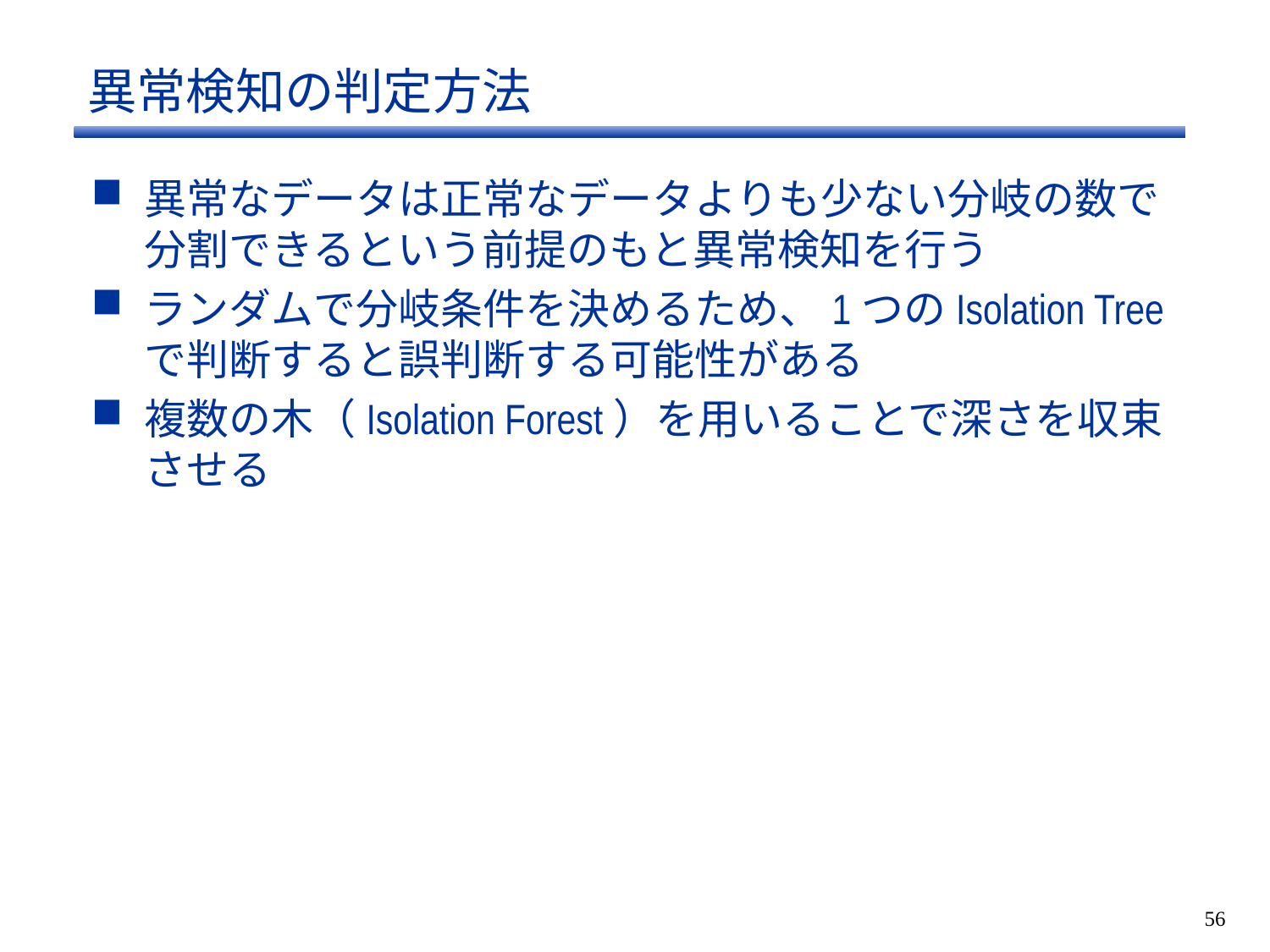

# 異常検知の判定方法
異常なデータは正常なデータよりも少ない分岐の数で分割できるという前提のもと異常検知を行う
ランダムで分岐条件を決めるため、1つのIsolation Treeで判断すると誤判断する可能性がある
複数の木（Isolation Forest）を用いることで深さを収束させる